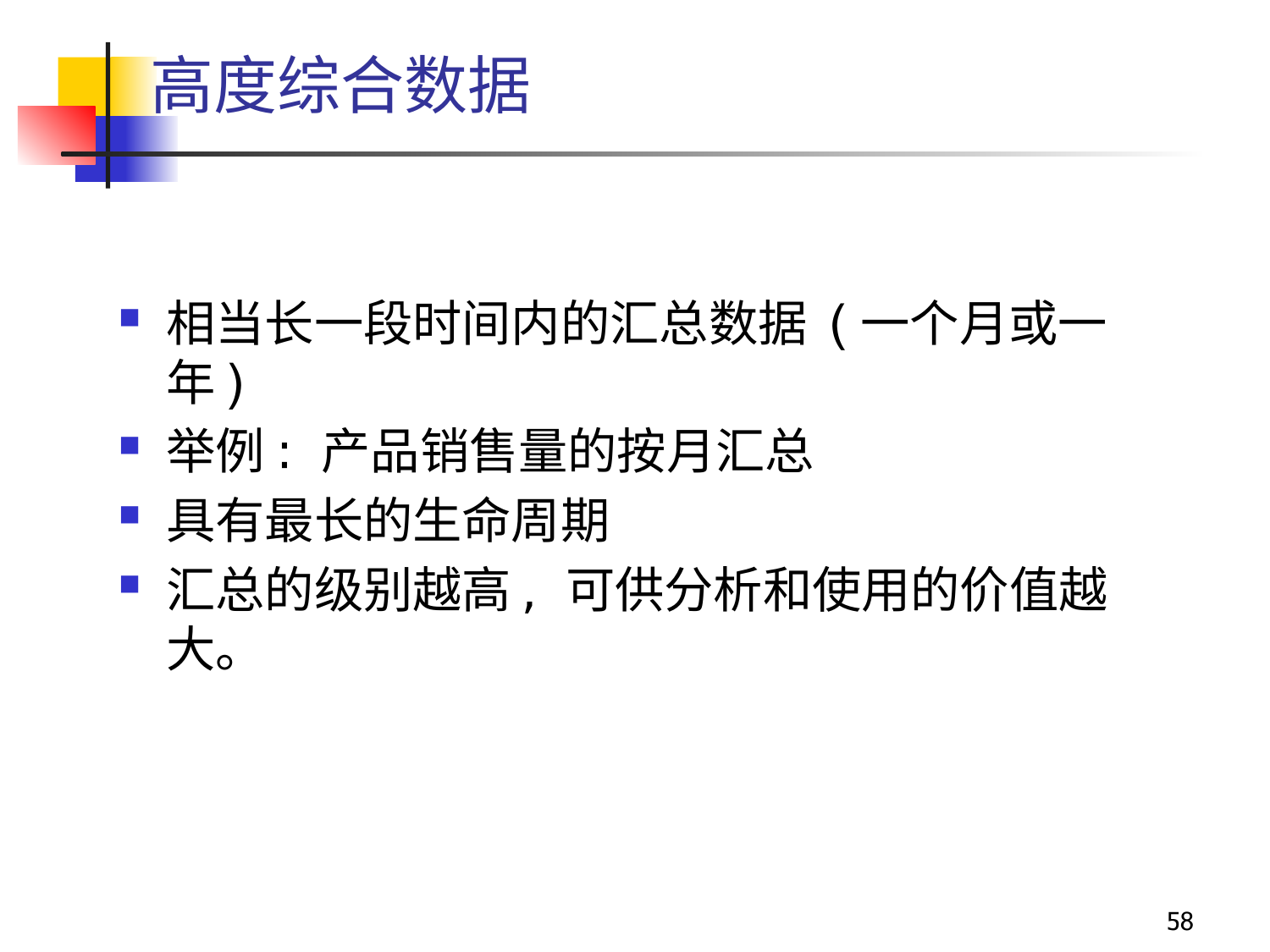

# 高度综合数据
相当长一段时间内的汇总数据 (一个月或一年)
举例: 产品销售量的按月汇总
具有最长的生命周期
汇总的级别越高, 可供分析和使用的价值越大。
58